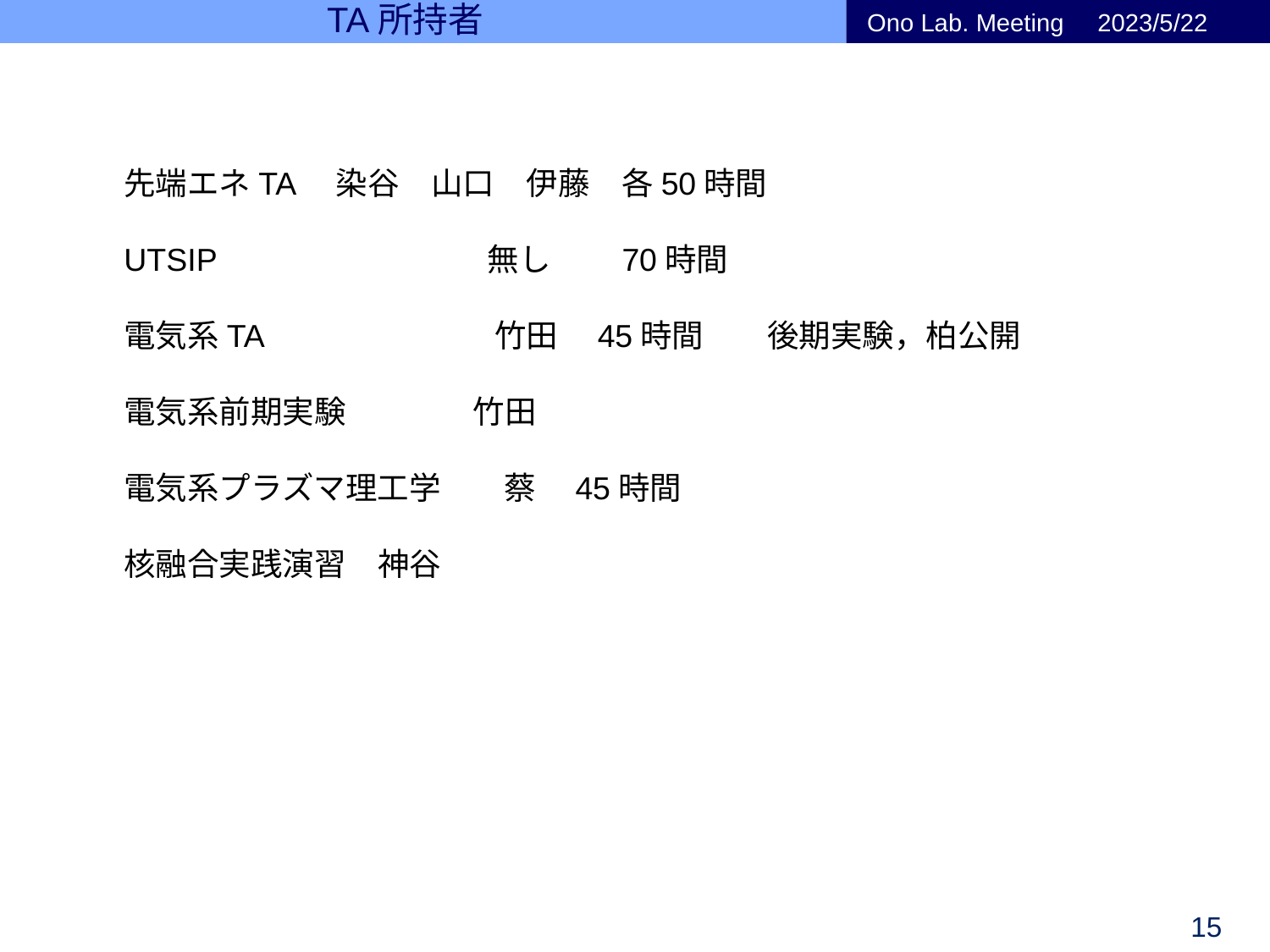

# TA所持者
2023/5/22
Ono Lab. Meeting
先端エネTA　染谷　山口　伊藤　各50時間

UTSIP 　　　　　　　　無し　　70時間

電気系TA　　　　　　　竹田　45時間　　後期実験，柏公開

電気系前期実験　　　　竹田

電気系プラズマ理工学　　蔡　45時間

核融合実践演習　神谷

15